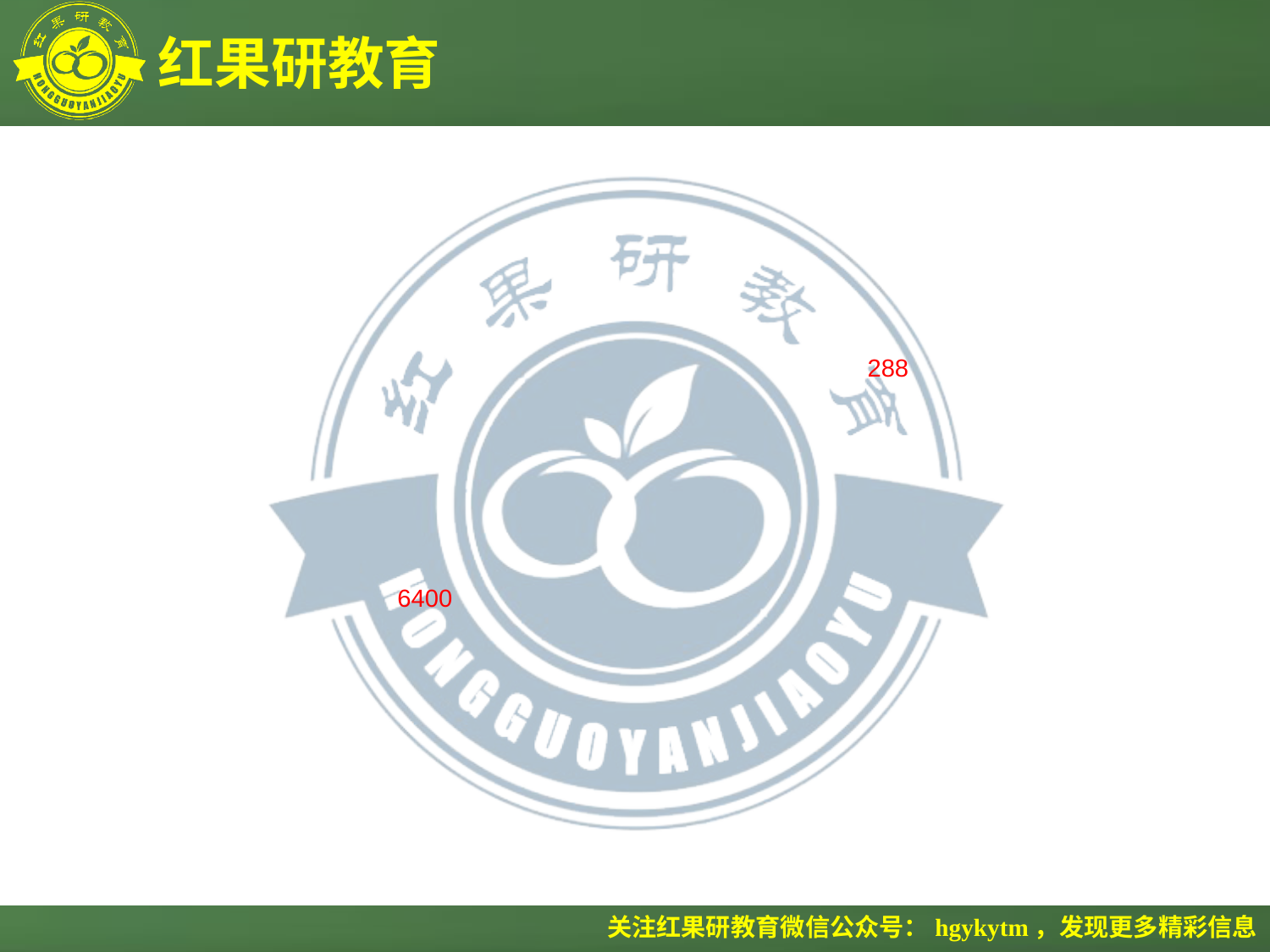

#
例1：
一个二维数组A，行下标的范围是1到6，列下标的范围是0到7，每个数组元素用相邻的6个字节存储，存储器按字节编址。那么，这个数组的体积是(              )个字节。
例2 :
设数组a[1…60, 1…70]的基地址为2000，每个元素占2个存储单元，若以行序为主序顺序存储，则元素a[32,31]的存储地址为 (              ) 。
288
6400